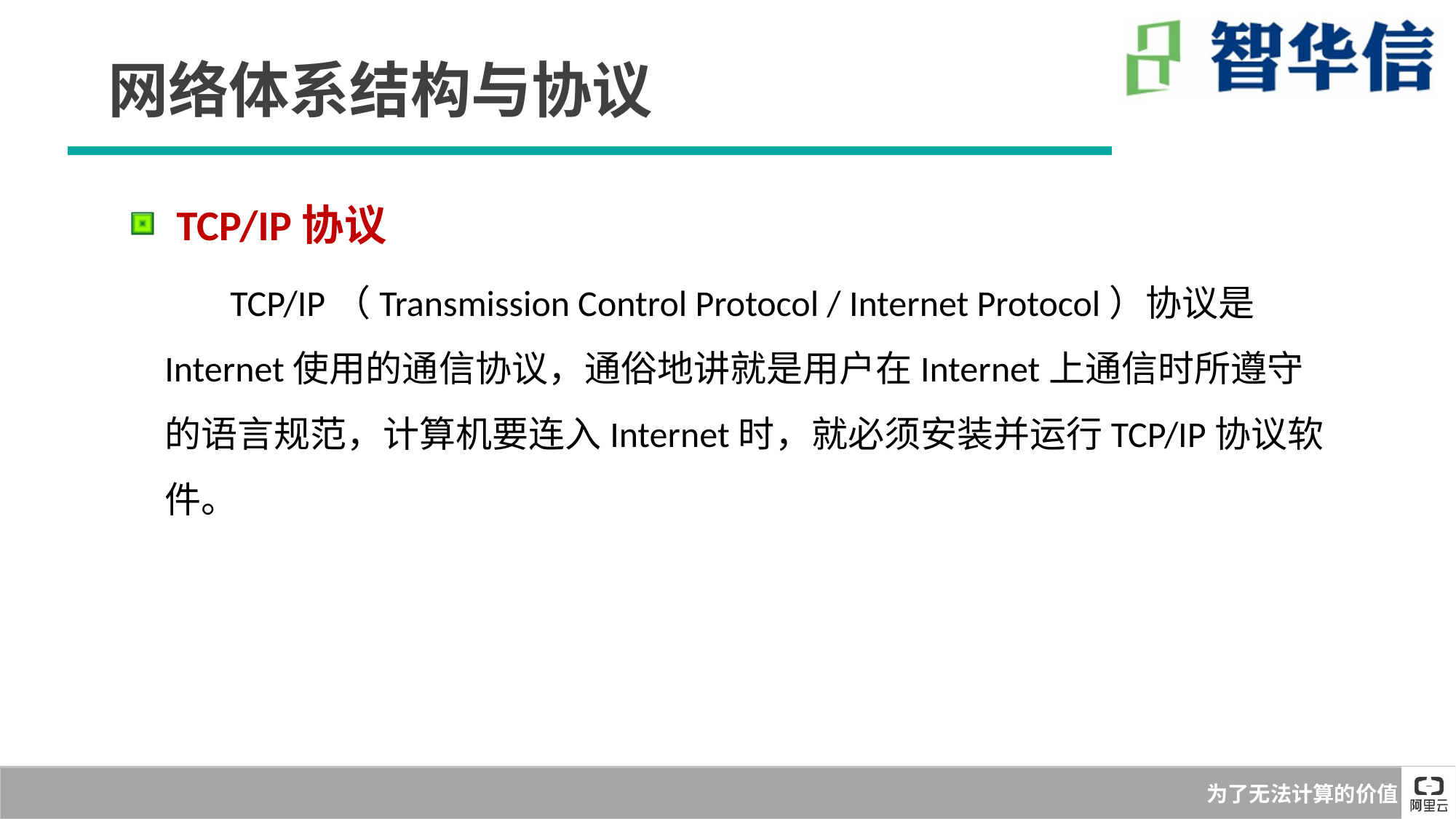

网络体系结构与协议
  TCP/IP协议
        TCP/IP（Transmission Control Protocol / Internet Protocol）协议是Internet使用的通信协议，通俗地讲就是用户在Internet上通信时所遵守的语言规范，计算机要连入Internet时，就必须安装并运行TCP/IP协议软件。